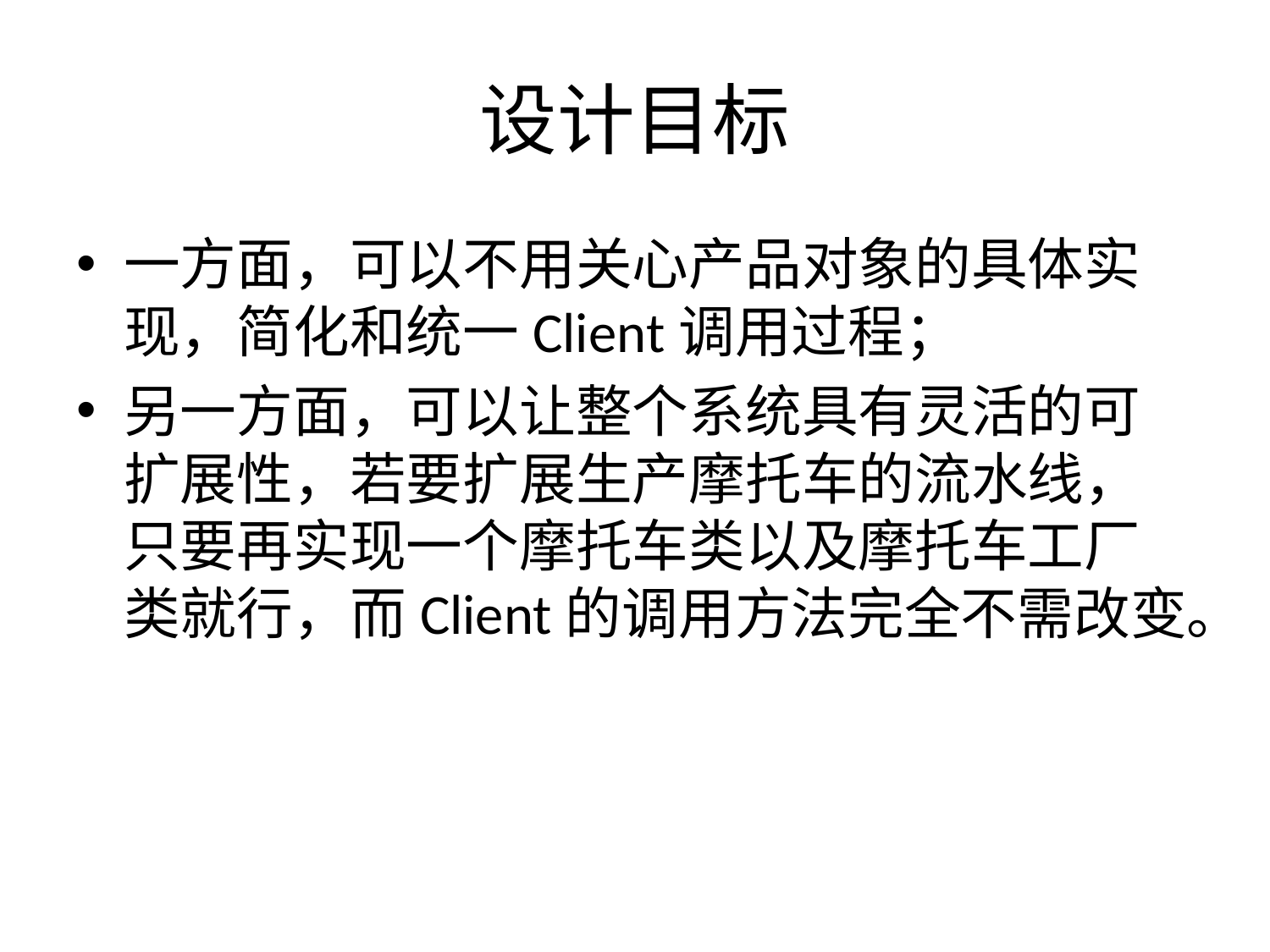

# 设计目标
一方面，可以不用关心产品对象的具体实现，简化和统一Client调用过程；
另一方面，可以让整个系统具有灵活的可扩展性，若要扩展生产摩托车的流水线，只要再实现一个摩托车类以及摩托车工厂类就行，而Client的调用方法完全不需改变。